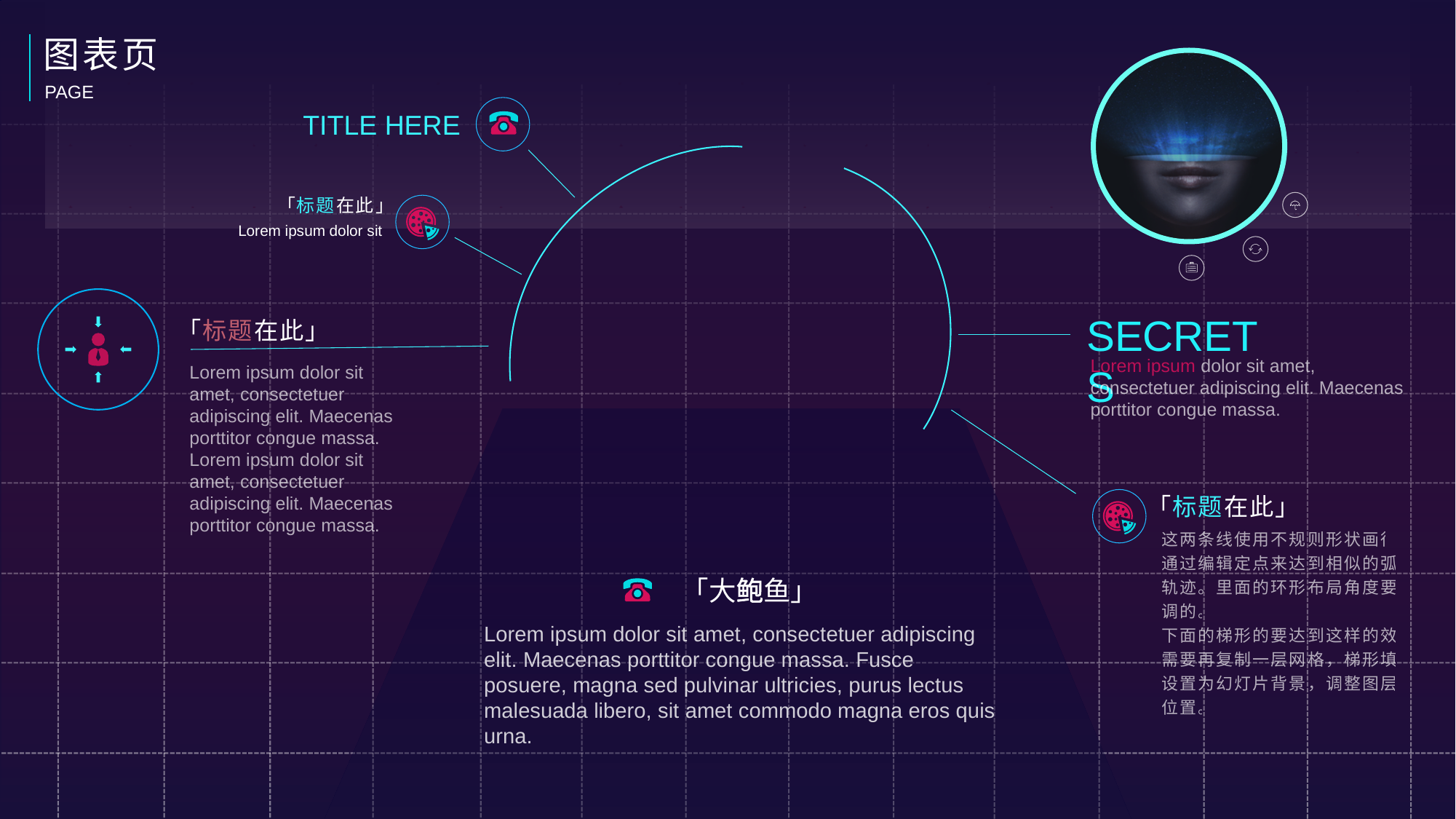

图表页
PAGE

TITLE HERE

「标题在此」

Lorem ipsum dolor sit

「标题在此」
Lorem ipsum dolor sit amet, consectetuer adipiscing elit. Maecenas porttitor congue massa. Lorem ipsum dolor sit amet, consectetuer adipiscing elit. Maecenas porttitor congue massa.

SECRETS
Lorem ipsum dolor sit amet, consectetuer adipiscing elit. Maecenas porttitor congue massa.

「标题在此」
这两条线使用不规则形状画得，通过编辑定点来达到相似的弧度轨迹。里面的环形布局角度要要调的。
下面的梯形的要达到这样的效果需要再复制一层网格，梯形填充设置为幻灯片背景，调整图层的位置。
「大鲍鱼」

Lorem ipsum dolor sit amet, consectetuer adipiscing elit. Maecenas porttitor congue massa. Fusce posuere, magna sed pulvinar ultricies, purus lectus malesuada libero, sit amet commodo magna eros quis urna.